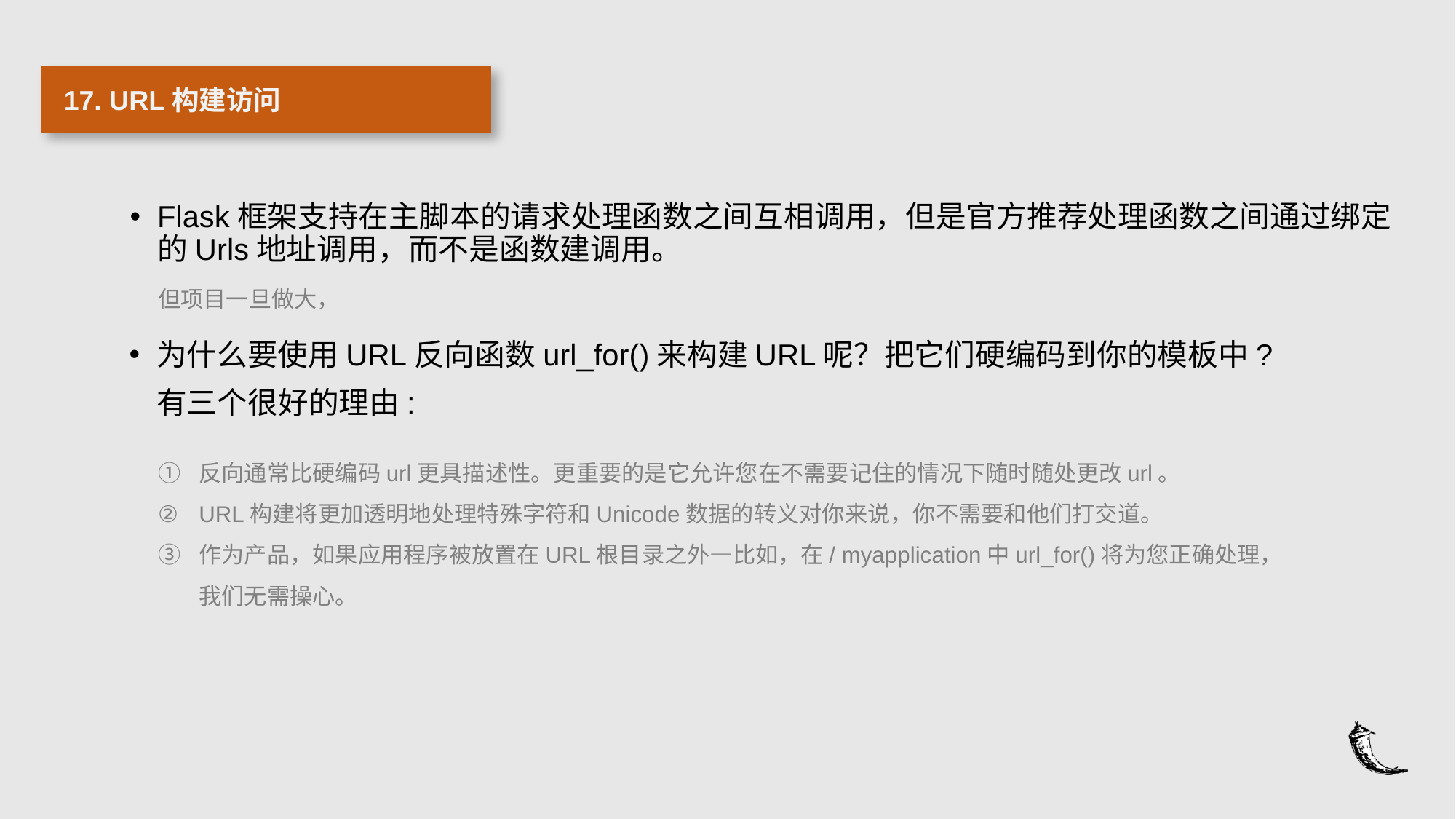

17. URL构建访问
Flask框架支持在主脚本的请求处理函数之间互相调用，但是官方推荐处理函数之间通过绑定的Urls地址调用，而不是函数建调用。
但项目一旦做大，
为什么要使用URL反向函数url_for()来构建URL呢？把它们硬编码到你的模板中?
   有三个很好的理由:
反向通常比硬编码url更具描述性。更重要的是它允许您在不需要记住的情况下随时随处更改url。
URL构建将更加透明地处理特殊字符和Unicode数据的转义对你来说，你不需要和他们打交道。
作为产品，如果应用程序被放置在URL根目录之外—比如，在/ myapplication中url_for()将为您正确处理，我们无需操心。